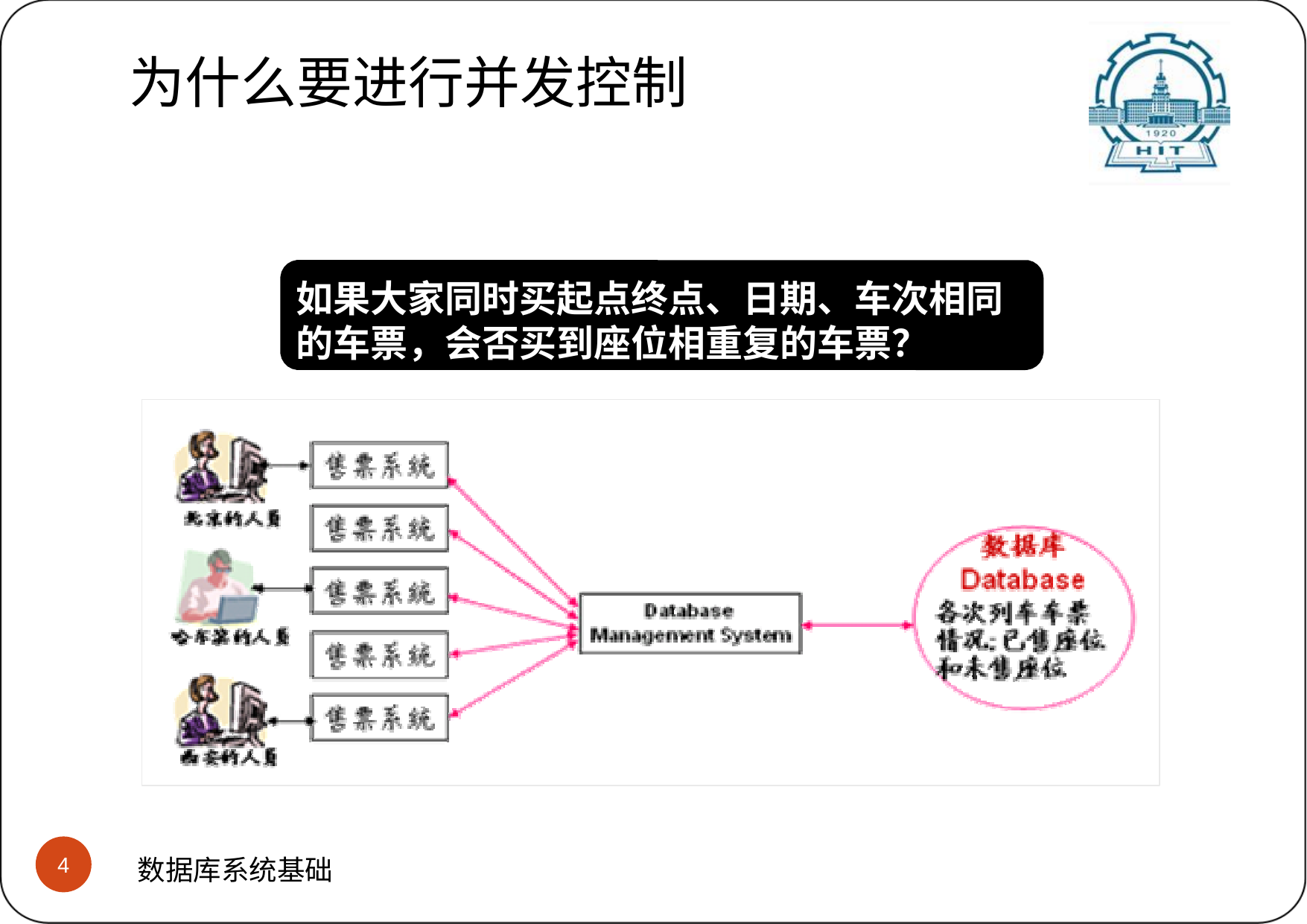

# 为什么要进行并发控制
(1)数据库可能存在不一致
为什么要进行并发控制

如果大家同时买起点终点、日期、车次相同 的车票，会否买到座位相重复的车票？